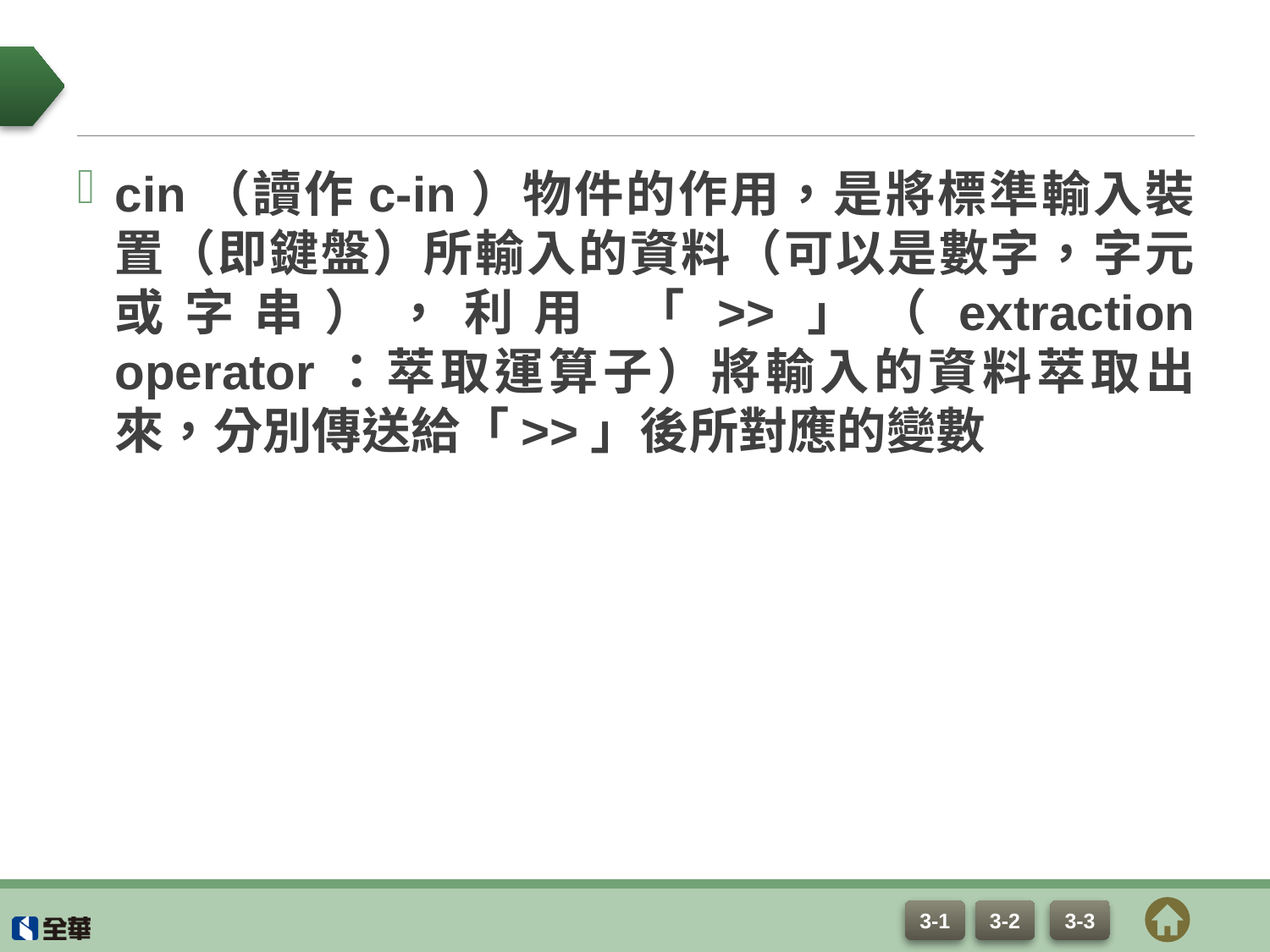

#
cin（讀作c-in）物件的作用，是將標準輸入裝置（即鍵盤）所輸入的資料（可以是數字，字元或字串），利用 「>>」（extraction operator：萃取運算子）將輸入的資料萃取出來，分別傳送給「>>」後所對應的變數